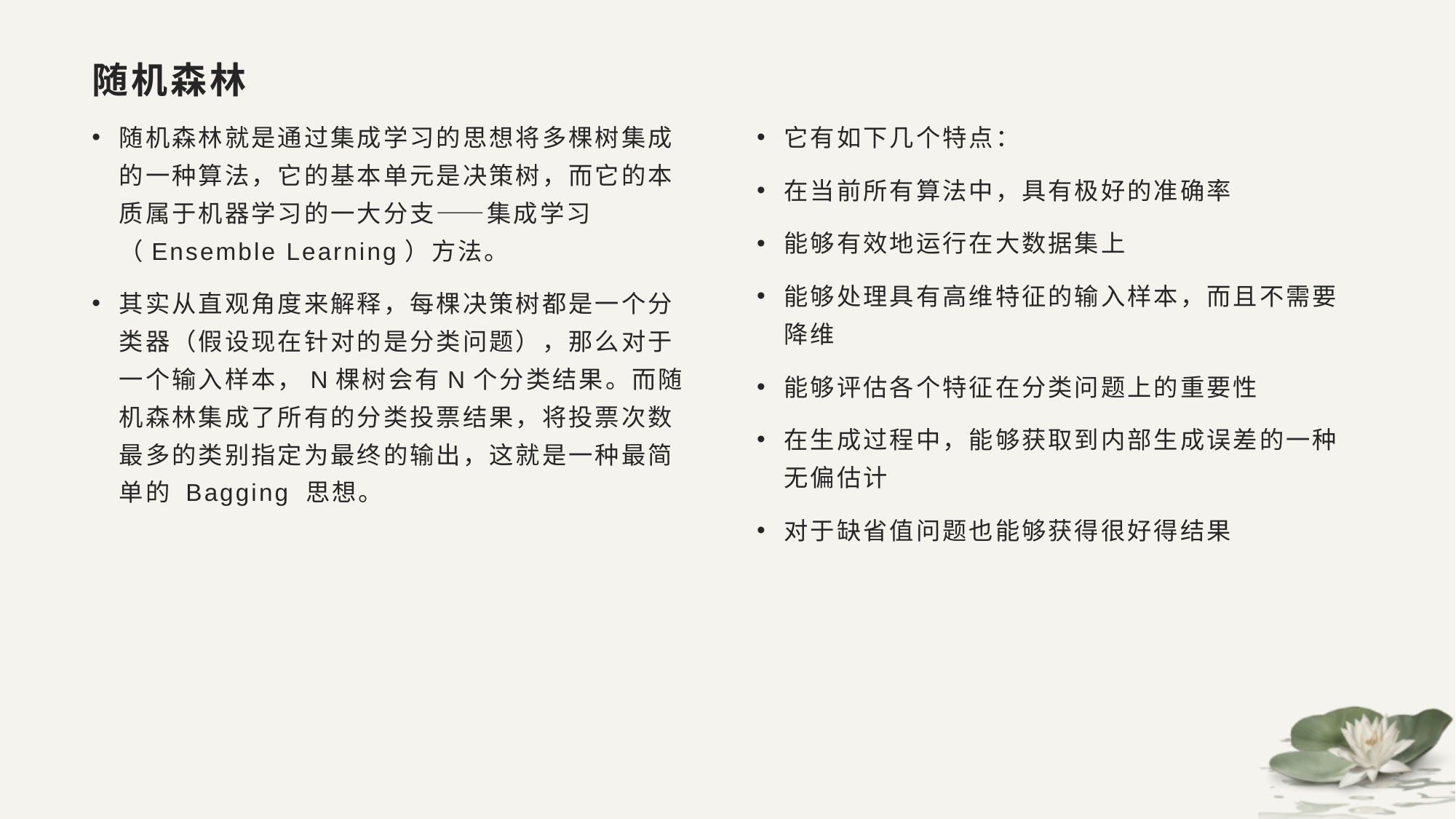

# 随机森林
随机森林就是通过集成学习的思想将多棵树集成的一种算法，它的基本单元是决策树，而它的本质属于机器学习的一大分支——集成学习（Ensemble Learning）方法。
其实从直观角度来解释，每棵决策树都是一个分类器（假设现在针对的是分类问题），那么对于一个输入样本，N棵树会有N个分类结果。而随机森林集成了所有的分类投票结果，将投票次数最多的类别指定为最终的输出，这就是一种最简单的 Bagging 思想。
它有如下几个特点：
在当前所有算法中，具有极好的准确率
能够有效地运行在大数据集上
能够处理具有高维特征的输入样本，而且不需要降维
能够评估各个特征在分类问题上的重要性
在生成过程中，能够获取到内部生成误差的一种无偏估计
对于缺省值问题也能够获得很好得结果